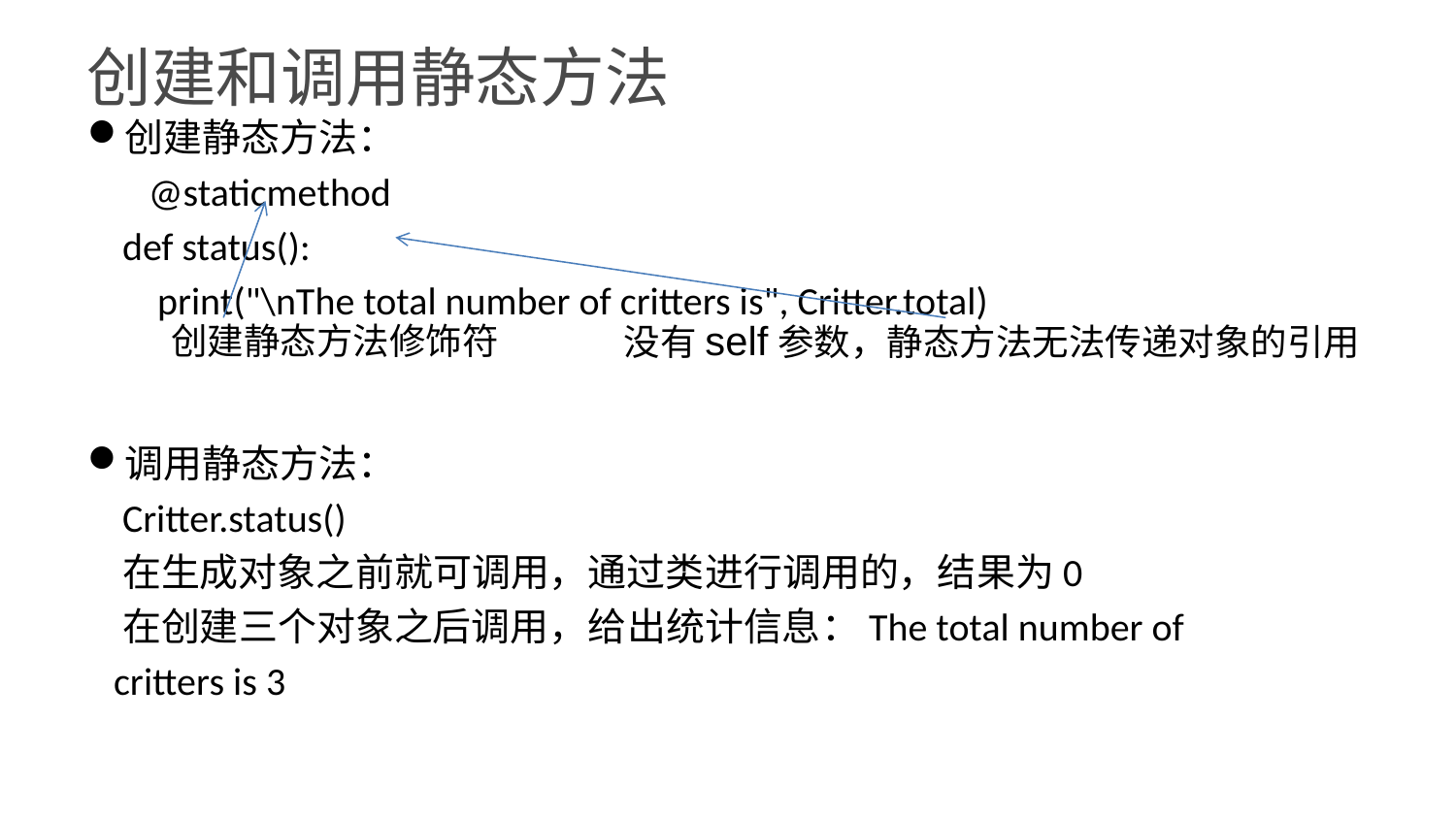

创建和调用静态方法
创建静态方法：
       @staticmethod
    def status():
        print("\nThe total number of critters is", Critter.total)

调用静态方法：
    Critter.status()
   在生成对象之前就可调用，通过类进行调用的，结果为0
   在创建三个对象之后调用，给出统计信息：The total number of
   critters is 3
创建静态方法修饰符
没有self参数，静态方法无法传递对象的引用
18